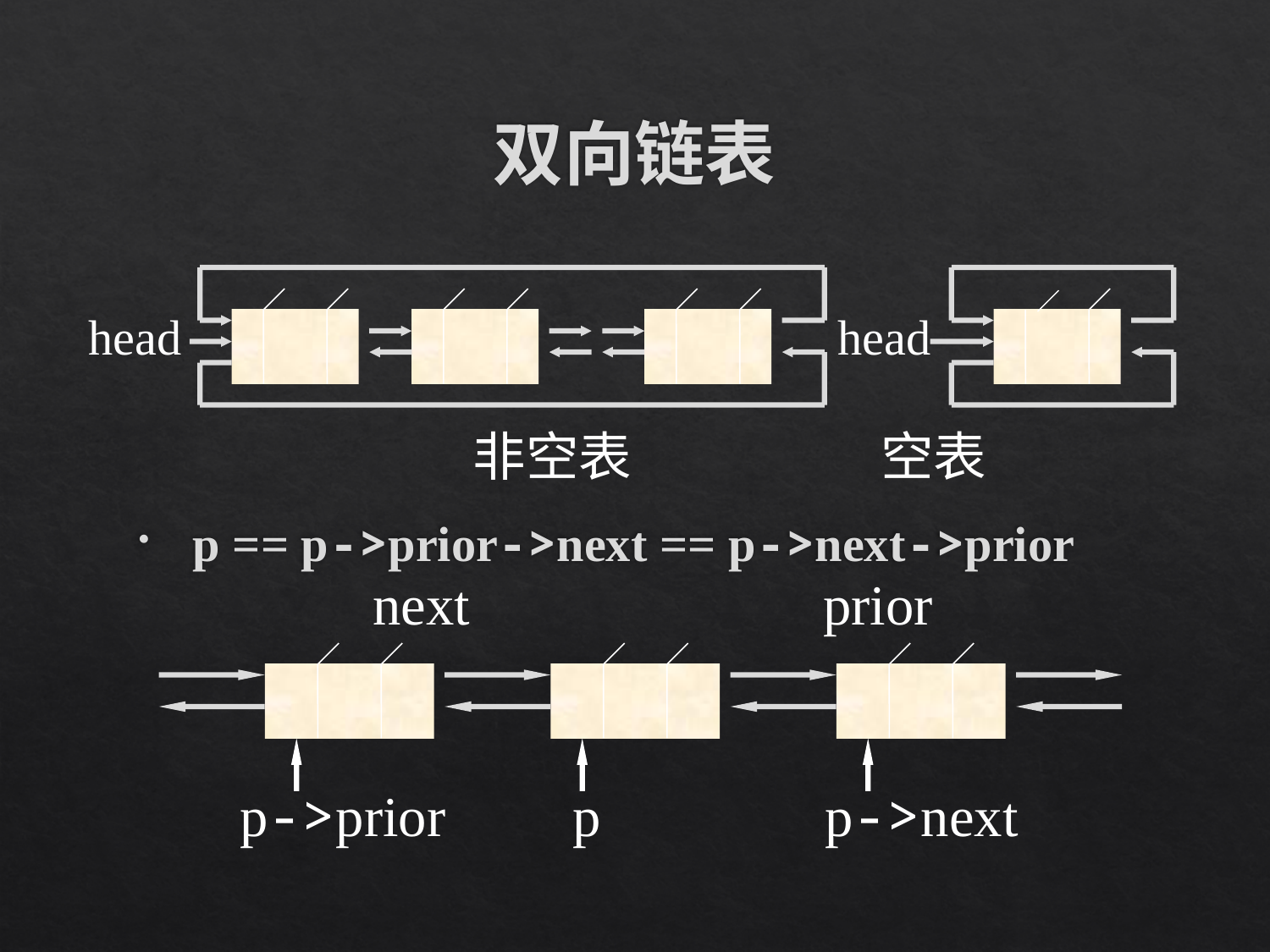

# 双向链表

head
head

非空表	             空表
p == p->prior->next == p->next->prior
next
prior

p->prior
p
p->next